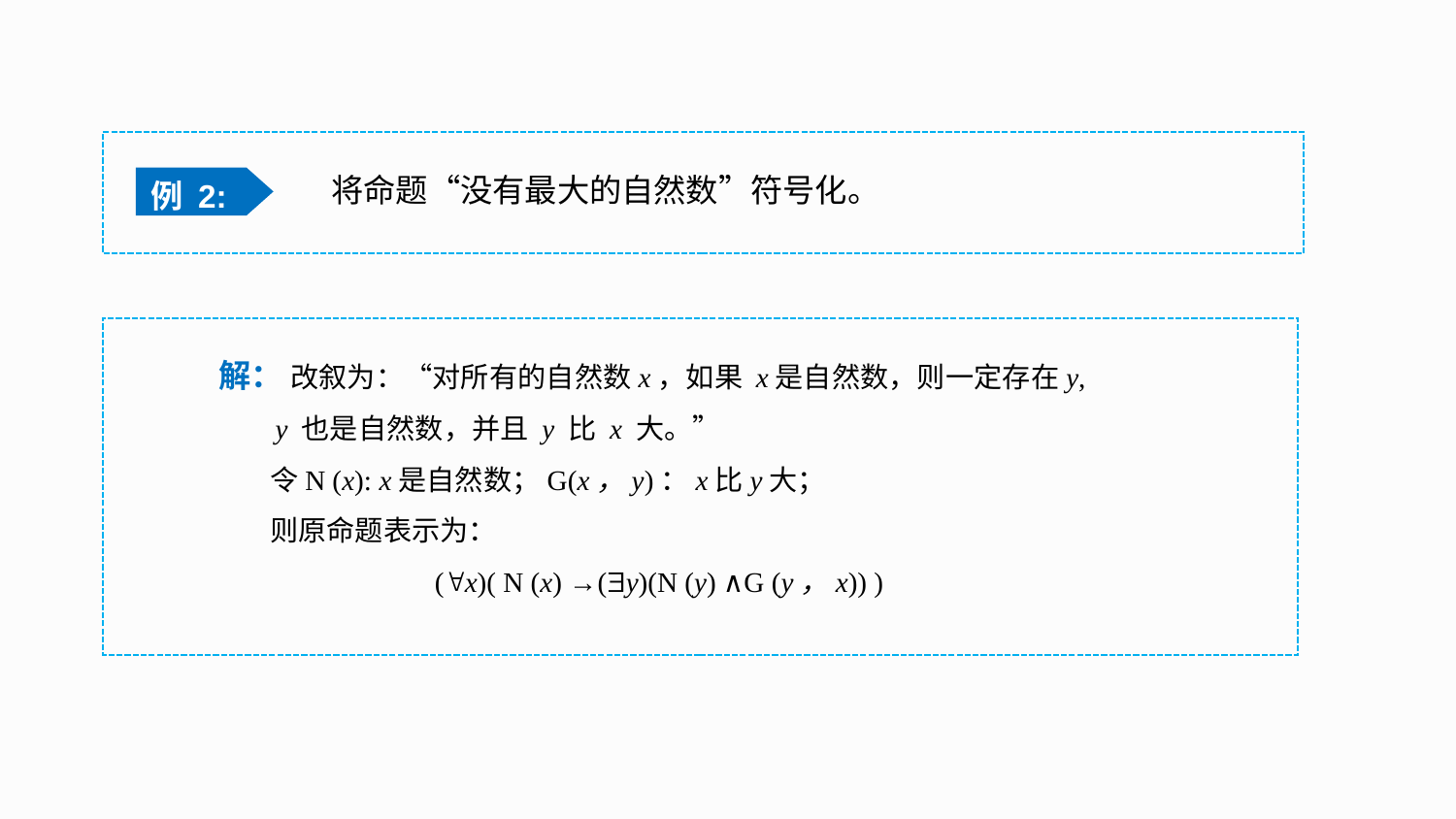

例 2:
将命题“没有最大的自然数”符号化。

解： 改叙为：“对所有的自然数x，如果 x是自然数，则一定存在y,
        y 也是自然数，并且 y 比 x 大。”
       令N (x): x是自然数；G(x，y)：x比y大；
       则原命题表示为：
(∀x)( N (x) →(∃y)(N (y) ∧G (y，x)) )